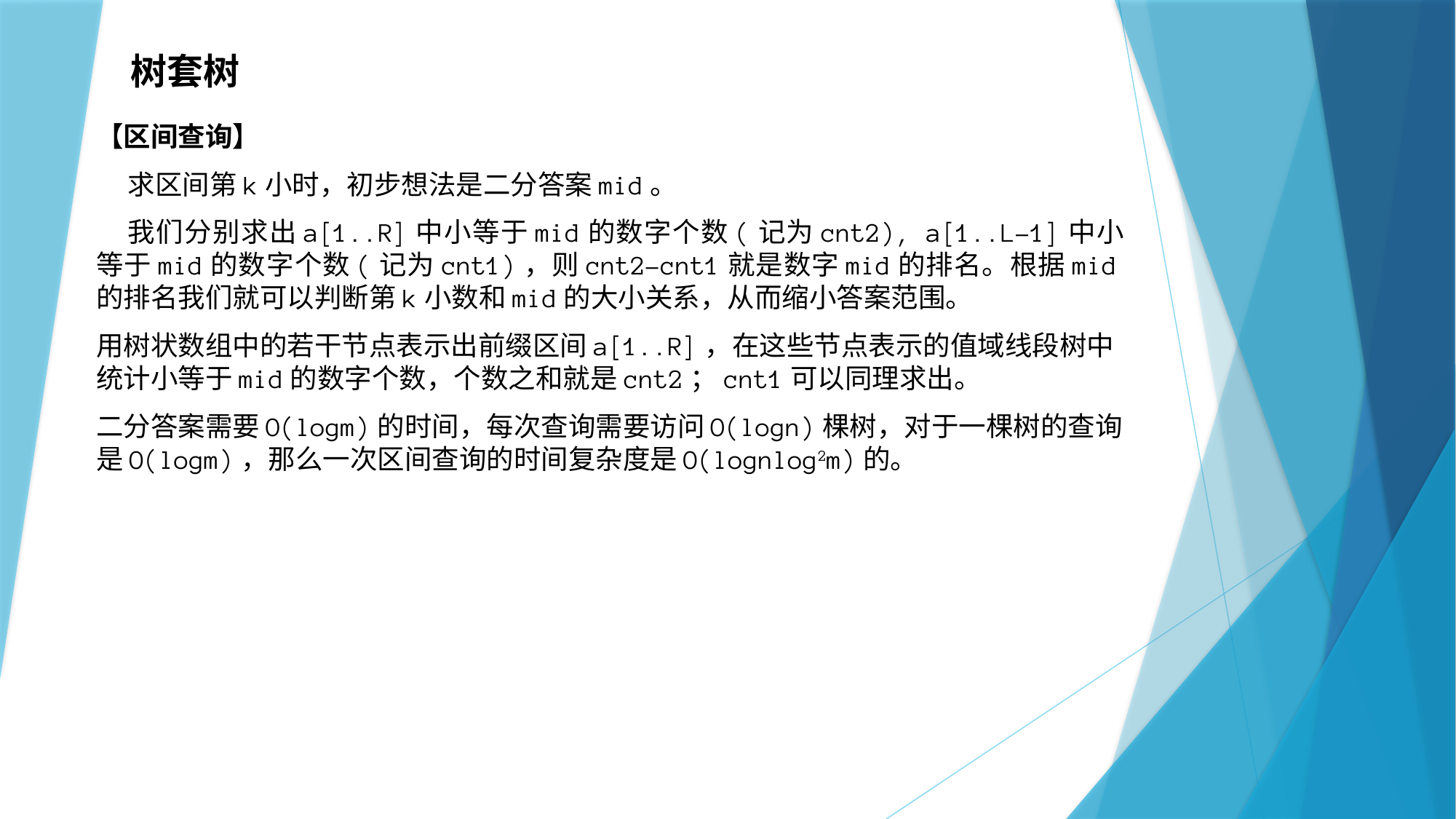

# 树套树
【区间查询】
求区间第k小时，初步想法是二分答案mid。
我们分别求出a[1..R]中小等于mid的数字个数(记为cnt2), a[1..L-1]中小等于mid的数字个数(记为cnt1)，则cnt2-cnt1就是数字mid的排名。根据mid的排名我们就可以判断第k小数和mid的大小关系，从而缩小答案范围。
用树状数组中的若干节点表示出前缀区间a[1..R]，在这些节点表示的值域线段树中统计小等于mid的数字个数，个数之和就是cnt2；cnt1可以同理求出。
二分答案需要O(logm)的时间，每次查询需要访问O(logn)棵树，对于一棵树的查询是O(logm)，那么一次区间查询的时间复杂度是O(lognlog2m)的。